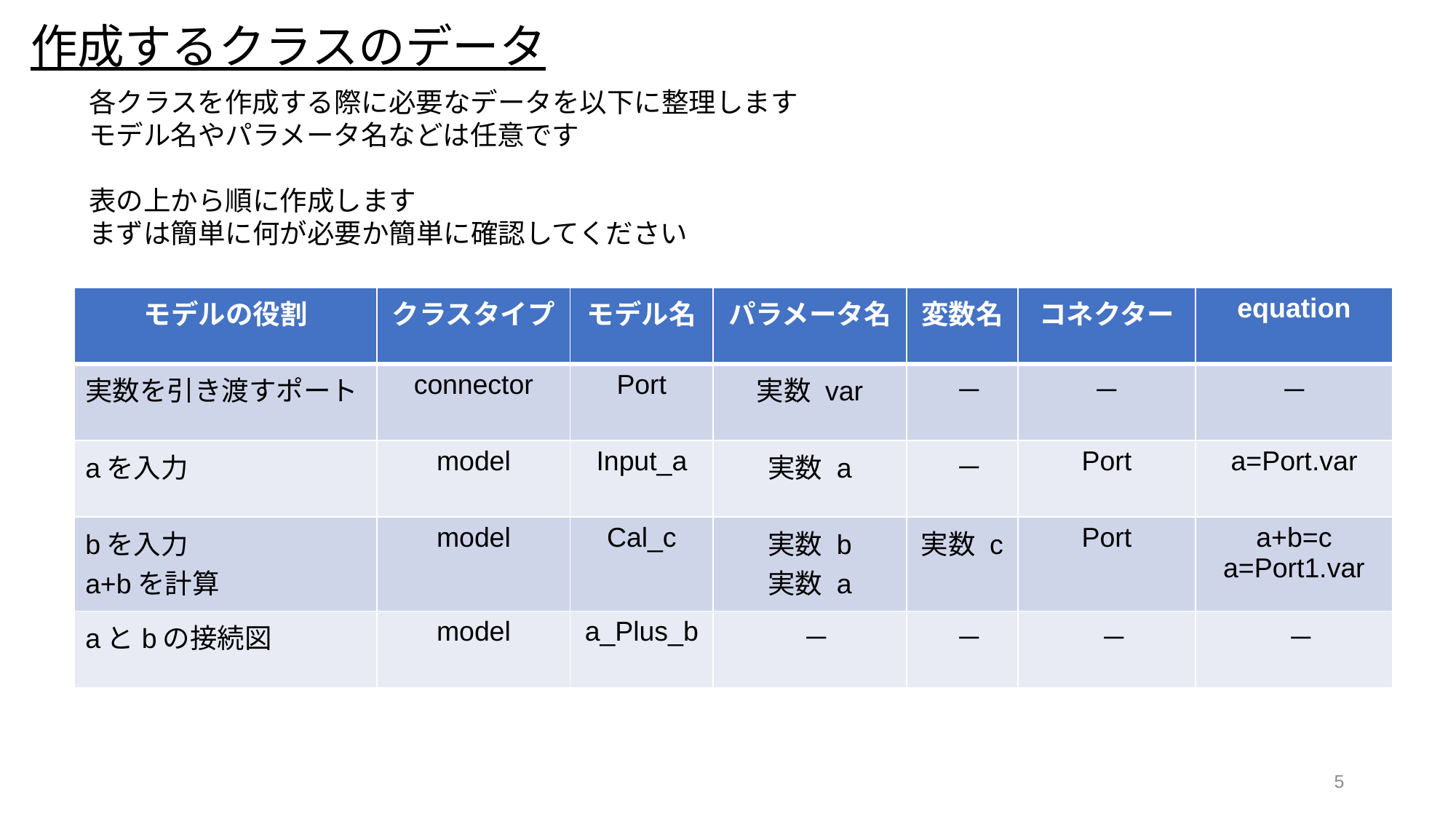

作成するクラスのデータ
各クラスを作成する際に必要なデータを以下に整理します
モデル名やパラメータ名などは任意です

表の上から順に作成します
まずは簡単に何が必要か簡単に確認してください
| モデルの役割 | クラスタイプ | モデル名 | パラメータ名 | 変数名 | コネクター | equation |
| --- | --- | --- | --- | --- | --- | --- |
| 実数を引き渡すポート | connector | Port | 実数 var | － | － | － |
| aを入力 | model | Input\_a | 実数 a | － | Port | a=Port.var |
| bを入力 a+bを計算 | model | Cal\_c | 実数 b 実数 a | 実数 c | Port | a+b=c a=Port1.var |
| aとbの接続図 | model | a\_Plus\_b | － | － | － | － |
5